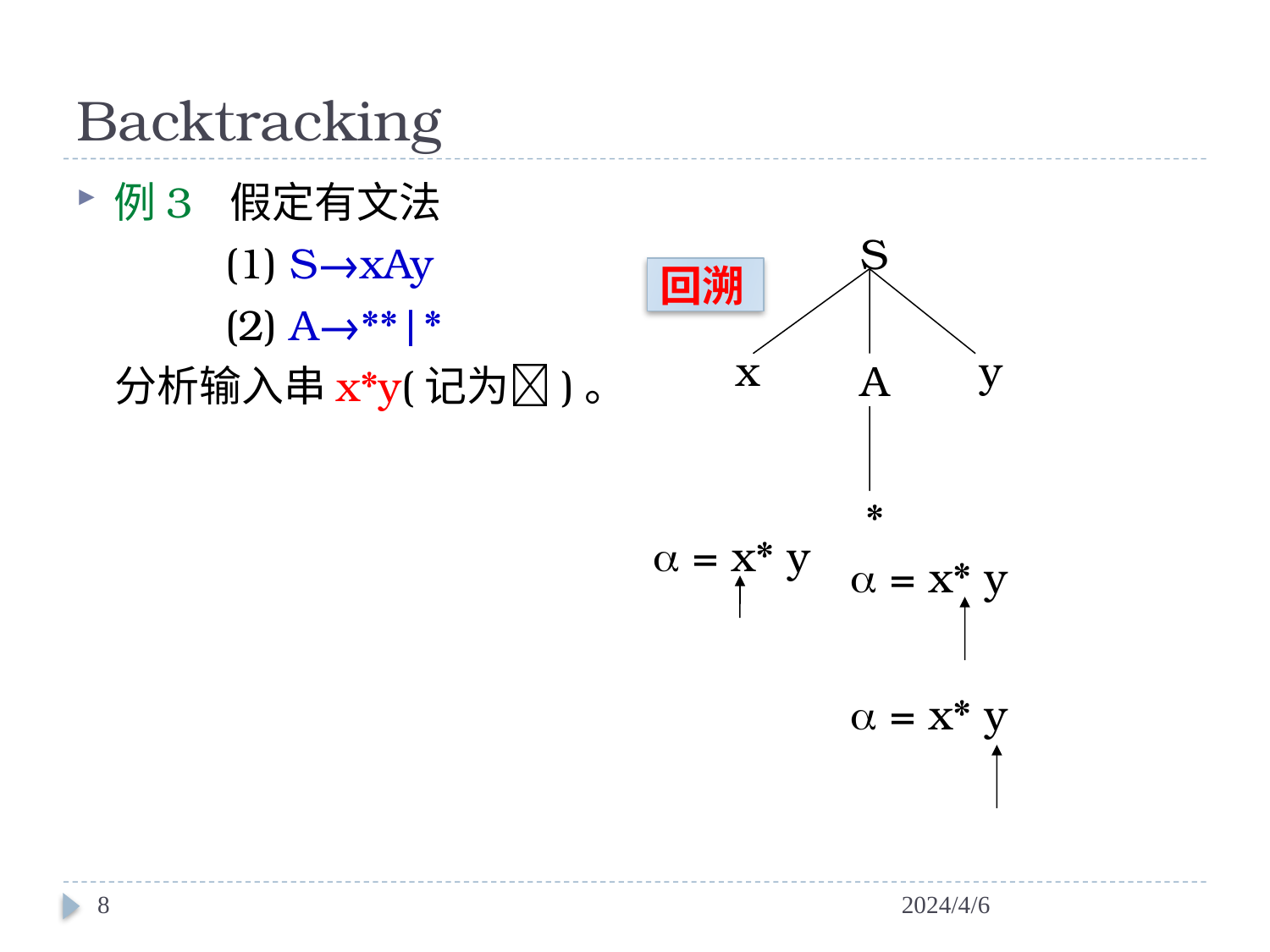

# Backtracking
例3  假定有文法
           (1) S→xAy
           (2) A→**|*
   分析输入串x*y(记为α)。

S

x
y
A
回溯

*
α = x* y

α = x* y

α = x* y

8
2024/4/6